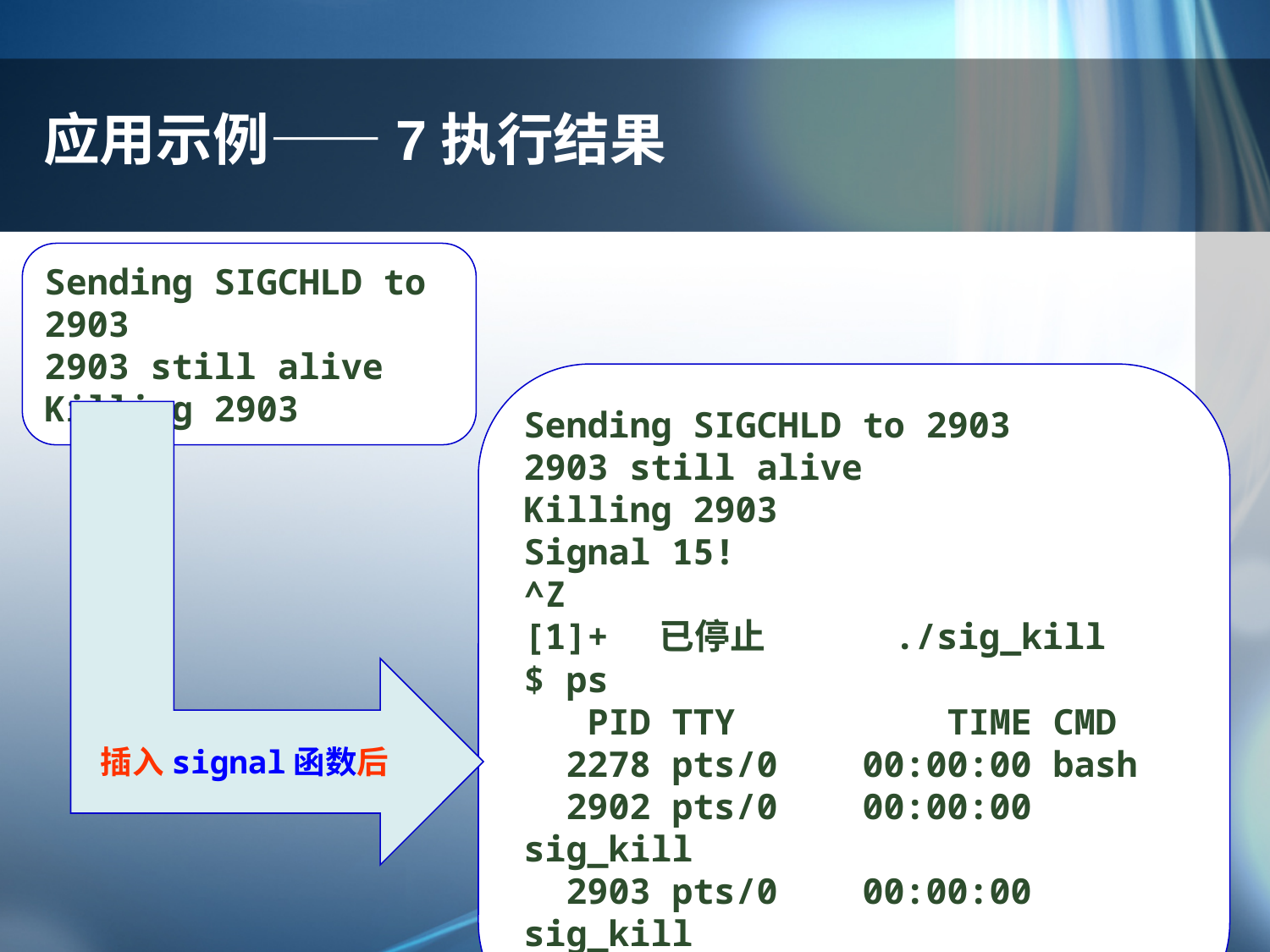

# 应用示例——7执行结果
Sending SIGCHLD to 2903
2903 still alive
Killing 2903
Sending SIGCHLD to 2903
2903 still alive
Killing 2903
Signal 15!
^Z
[1]+  已停止               ./sig_kill
$ ps
   PID TTY          TIME CMD
  2278 pts/0    00:00:00 bash
  2902 pts/0    00:00:00 sig_kill
  2903 pts/0    00:00:00 sig_kill
  2910 pts/0    00:00:00 ps

插入signal函数后